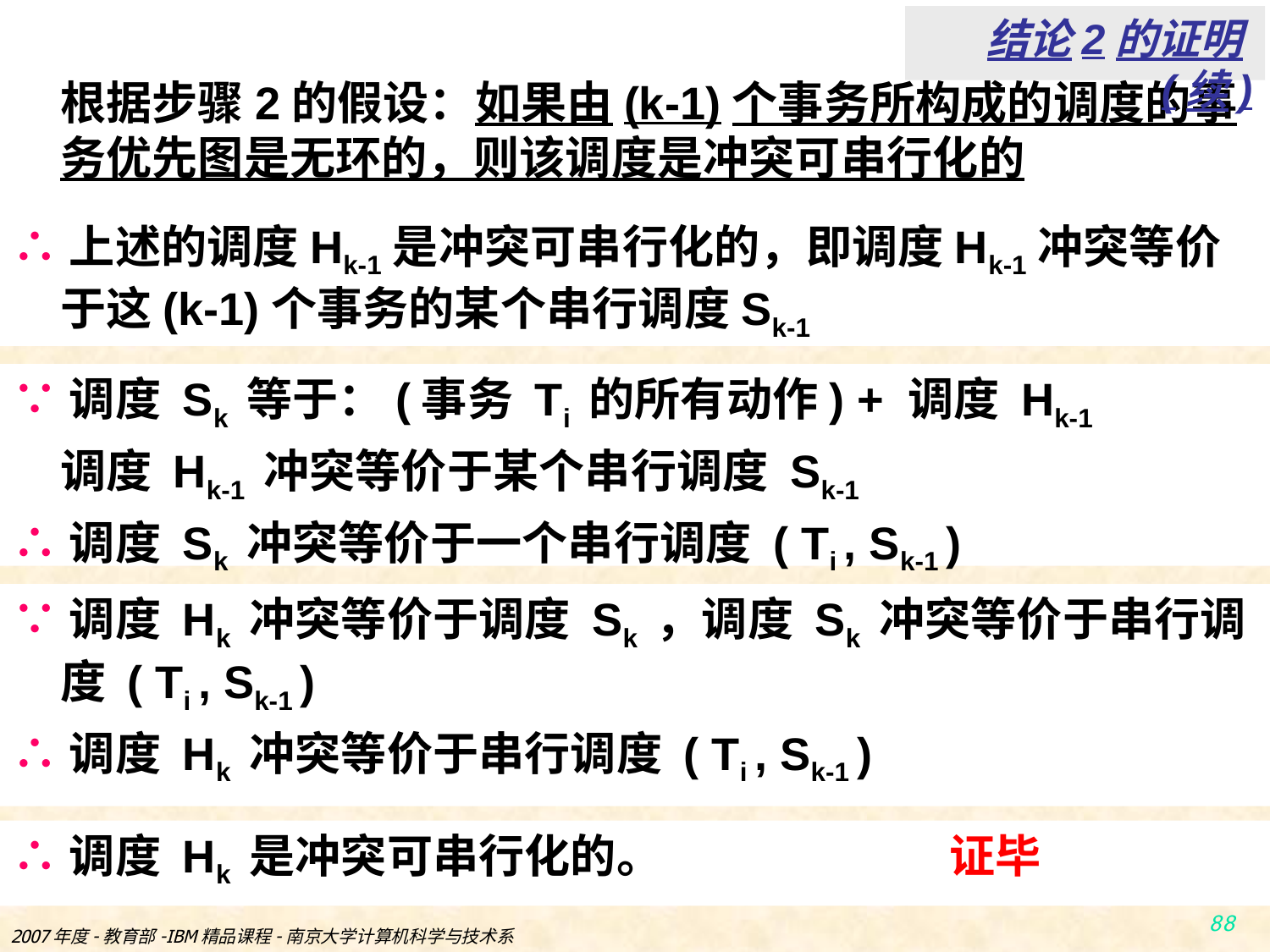

根据步骤2的假设：如果由(k-1)个事务所构成的调度的事务优先图是无环的，则该调度是冲突可串行化的

∴上述的调度Hk-1是冲突可串行化的，即调度Hk-1冲突等价于这(k-1)个事务的某个串行调度Sk-1
结论2的证明(续)
∵调度 Sk 等于：(事务 Ti 的所有动作) + 调度 Hk-1
	调度 Hk-1 冲突等价于某个串行调度 Sk-1
∴调度 Sk 冲突等价于一个串行调度 ( Ti , Sk-1 )
∵调度 Hk 冲突等价于调度 Sk ，调度 Sk 冲突等价于串行调度 ( Ti , Sk-1 )
∴调度 Hk 冲突等价于串行调度 ( Ti , Sk-1 )
∴调度 Hk 是冲突可串行化的。			证毕
88